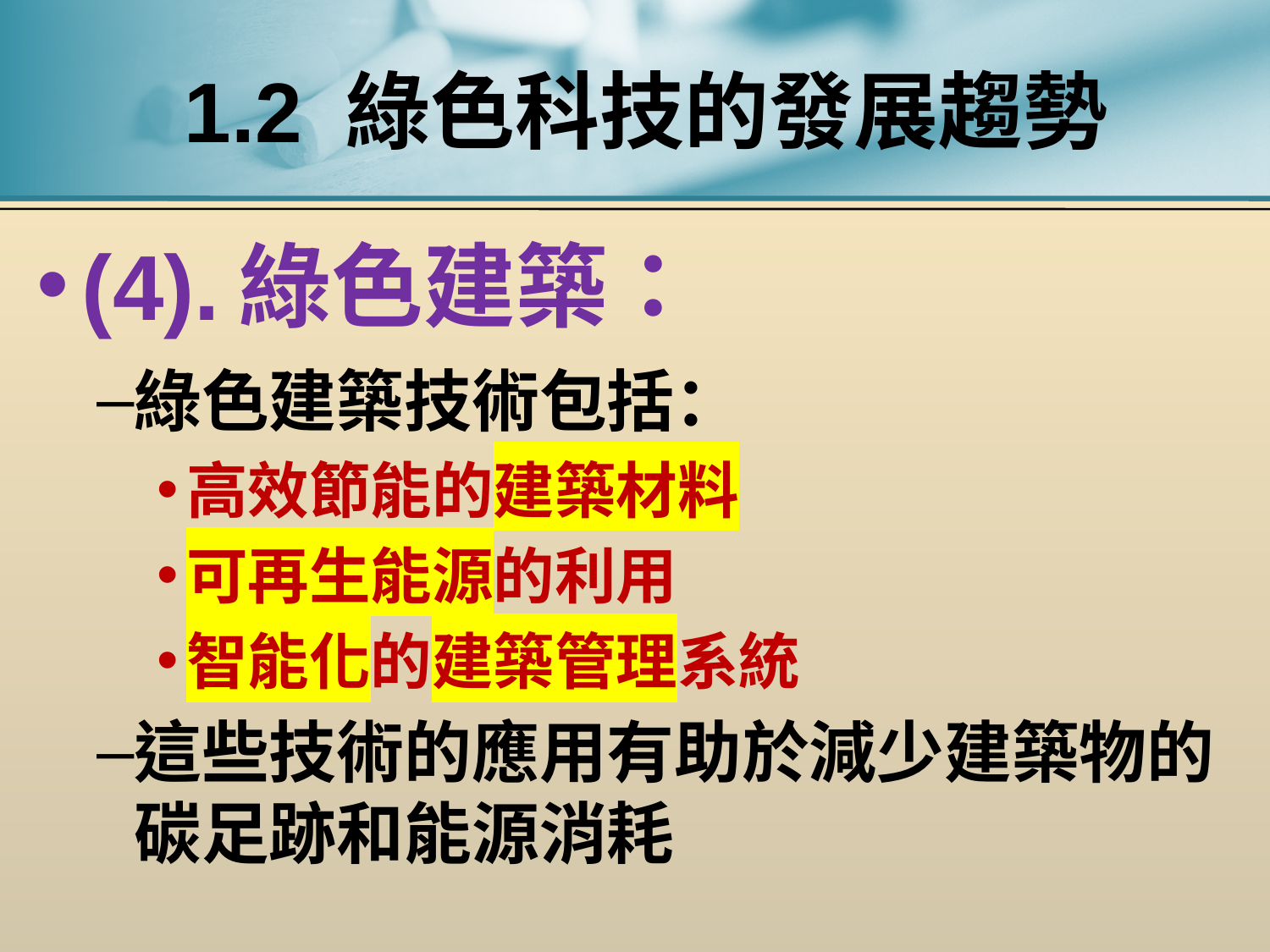

# 1.2 綠色科技的發展趨勢
(4).綠色建築：
綠色建築技術包括：
高效節能的建築材料
可再生能源的利用
智能化的建築管理系統
這些技術的應用有助於減少建築物的碳足跡和能源消耗